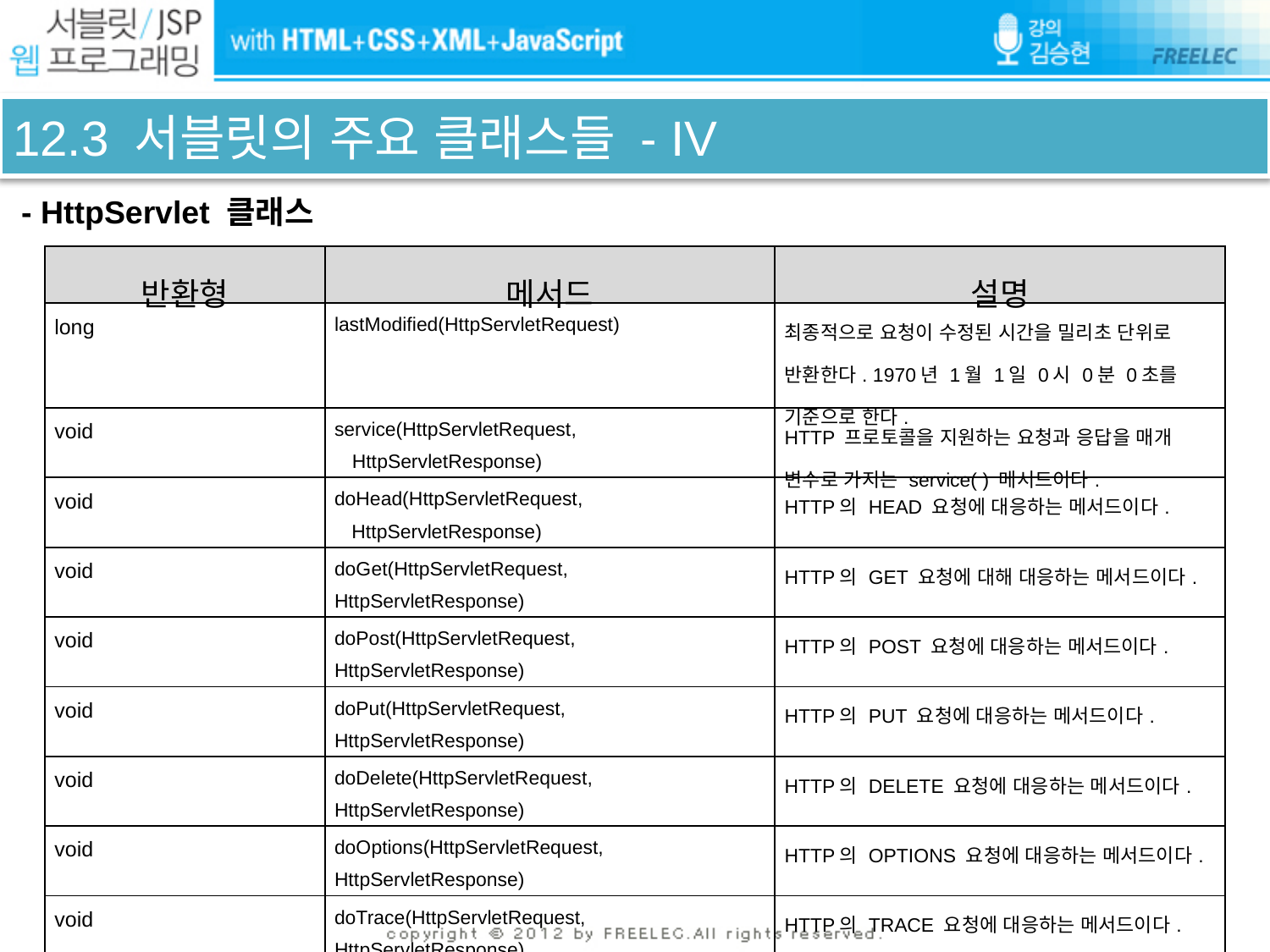

# 12.3 서블릿의 주요 클래스들 - IV
 - HttpServlet 클래스
| 반환형 | 메서드 | 설명 |
| --- | --- | --- |
| long | lastModified(HttpServletRequest) | 최종적으로 요청이 수정된 시간을 밀리초 단위로 반환한다. 1970년 1월 1일 0시 0분 0초를 기준으로 한다. |
| void | service(HttpServletRequest, HttpServletResponse) | HTTP 프로토콜을 지원하는 요청과 응답을 매개 변수로 가지는 service( ) 메서드이다. |
| void | doHead(HttpServletRequest, HttpServletResponse) | HTTP의 HEAD 요청에 대응하는 메서드이다. |
| void | doGet(HttpServletRequest, HttpServletResponse) | HTTP의 GET 요청에 대해 대응하는 메서드이다. |
| void | doPost(HttpServletRequest, HttpServletResponse) | HTTP의 POST 요청에 대응하는 메서드이다. |
| void | doPut(HttpServletRequest, HttpServletResponse) | HTTP의 PUT 요청에 대응하는 메서드이다. |
| void | doDelete(HttpServletRequest, HttpServletResponse) | HTTP의 DELETE 요청에 대응하는 메서드이다. |
| void | doOptions(HttpServletRequest, HttpServletResponse) | HTTP의 OPTIONS 요청에 대응하는 메서드이다. |
| void | doTrace(HttpServletRequest, HttpServletResponse) | HTTP의 TRACE 요청에 대응하는 메서드이다. |